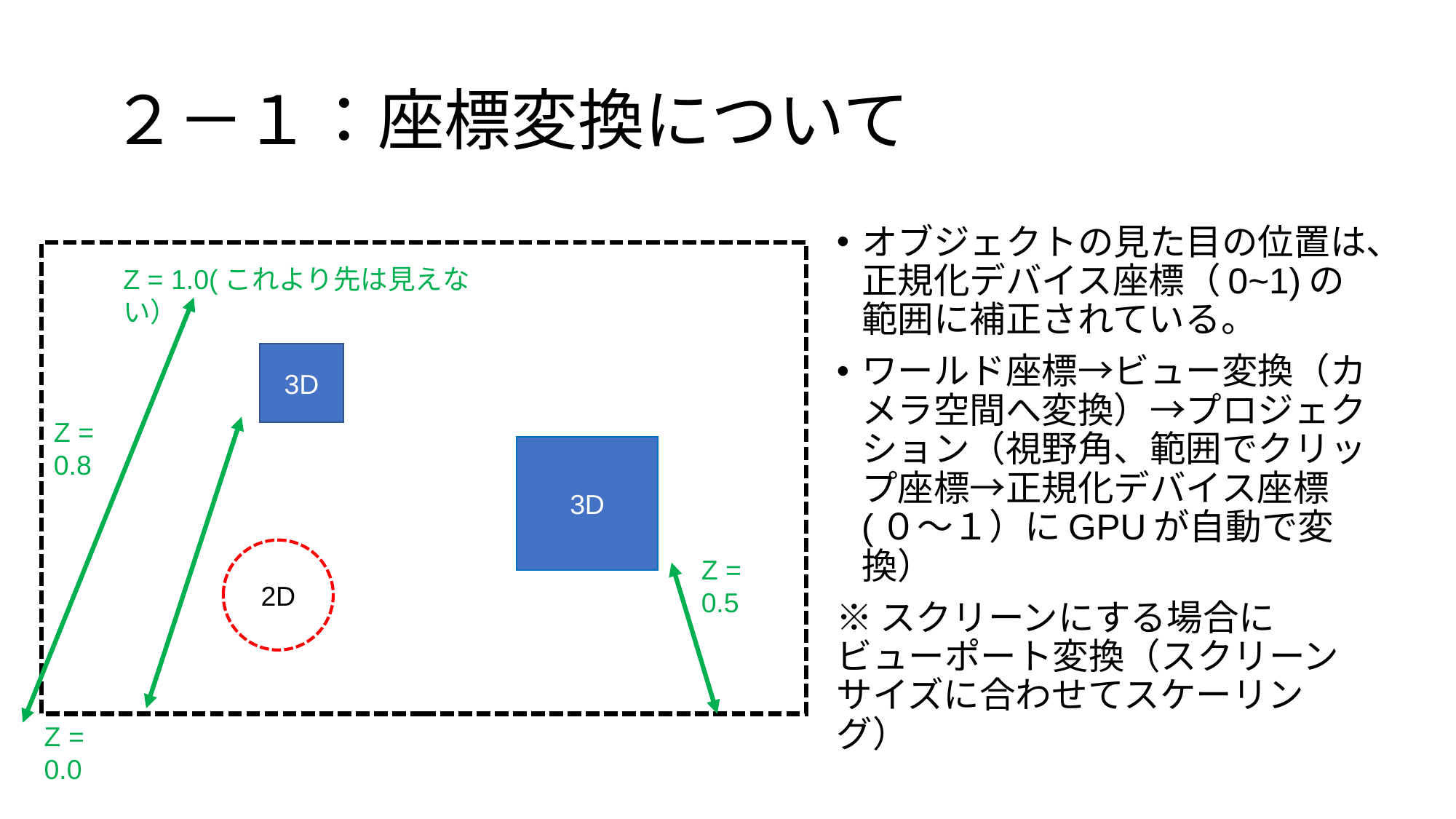

# ２－１：座標変換について
オブジェクトの見た目の位置は、正規化デバイス座標（0~1)の範囲に補正されている。
ワールド座標→ビュー変換（カメラ空間へ変換）→プロジェクション（視野角、範囲でクリップ座標→正規化デバイス座標(０～１）にGPUが自動で変換）
※スクリーンにする場合にビューポート変換（スクリーンサイズに合わせてスケーリング）

Z = 1.0(これより先は見えない）
3D
Z = 0.8
3D
2D
Z = 0.5
Z = 0.0